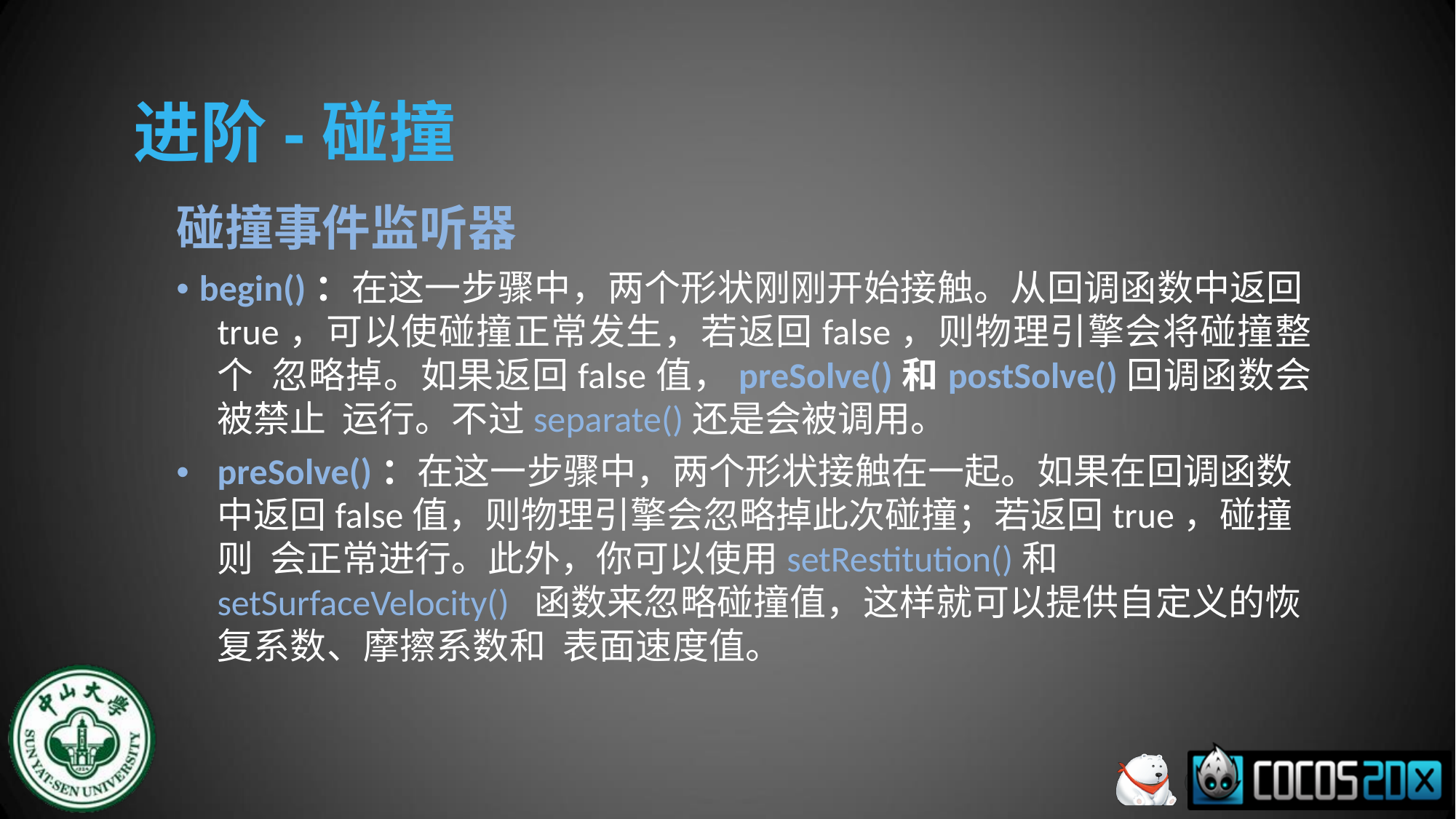

# 进阶-碰撞
碰撞事件监听器
• begin()：在这一步骤中，两个形状刚刚开始接触。从回调函数中返回  true，可以使碰撞正常发生，若返回false，则物理引擎会将碰撞整个  忽略掉。如果返回false值，preSolve()和postSolve()回调函数会被禁止  运行。不过separate()还是会被调用。
•	preSolve()：在这一步骤中，两个形状接触在一起。如果在回调函数  中返回false值，则物理引擎会忽略掉此次碰撞；若返回true，碰撞则  会正常进行。此外，你可以使用setRestitution()和setSurfaceVelocity()  函数来忽略碰撞值，这样就可以提供自定义的恢复系数、摩擦系数和  表面速度值。